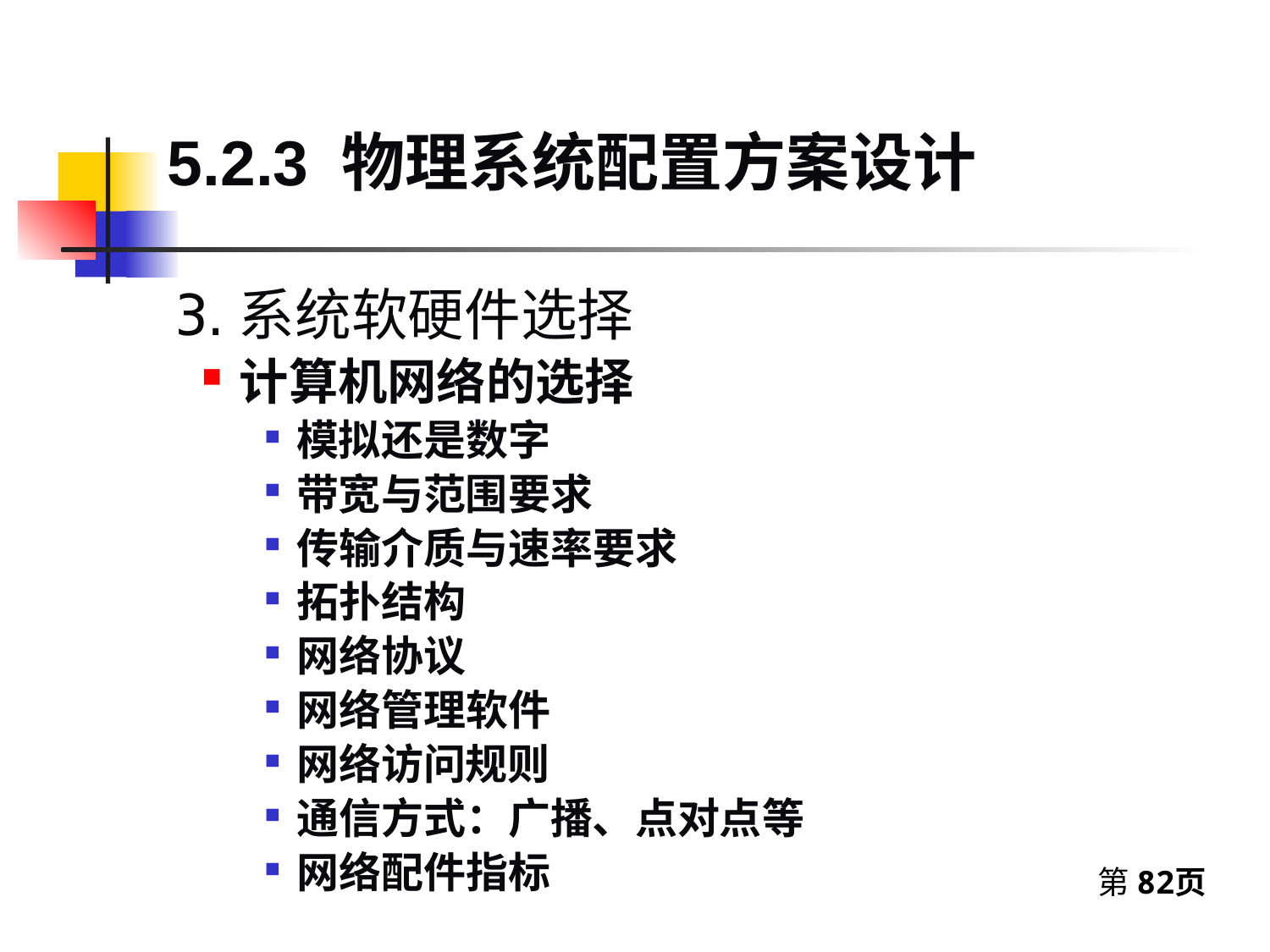

5.2.3 物理系统配置方案设计
3.系统软硬件选择
计算机网络的选择
模拟还是数字
带宽与范围要求
传输介质与速率要求
拓扑结构
网络协议
网络管理软件
网络访问规则
通信方式：广播、点对点等
网络配件指标